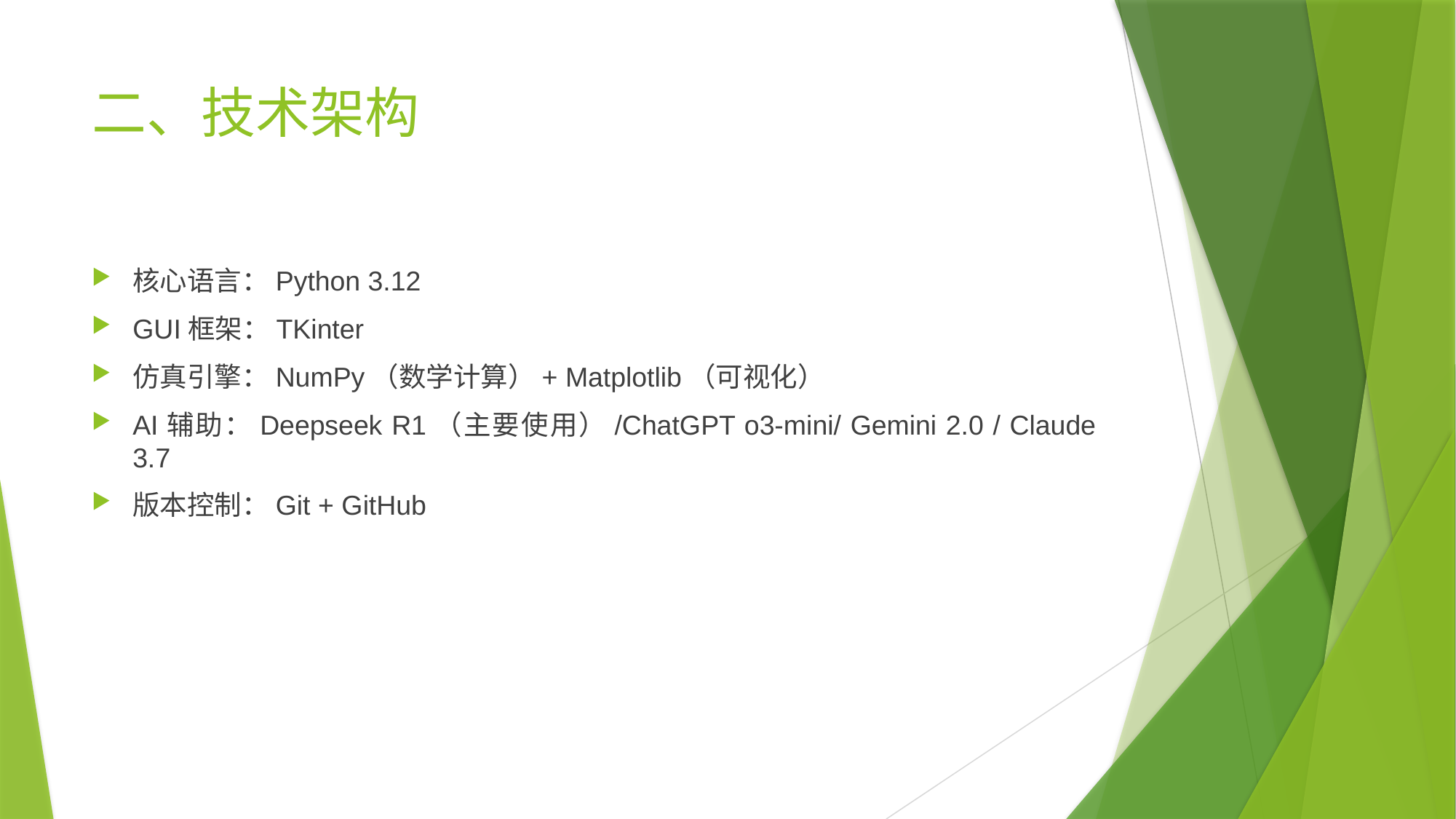

# 二、技术架构
核心语言：Python 3.12
GUI框架：TKinter
仿真引擎：NumPy（数学计算）+ Matplotlib（可视化）
AI辅助：Deepseek R1（主要使用）/ChatGPT o3-mini/ Gemini 2.0 / Claude 3.7
版本控制：Git + GitHub